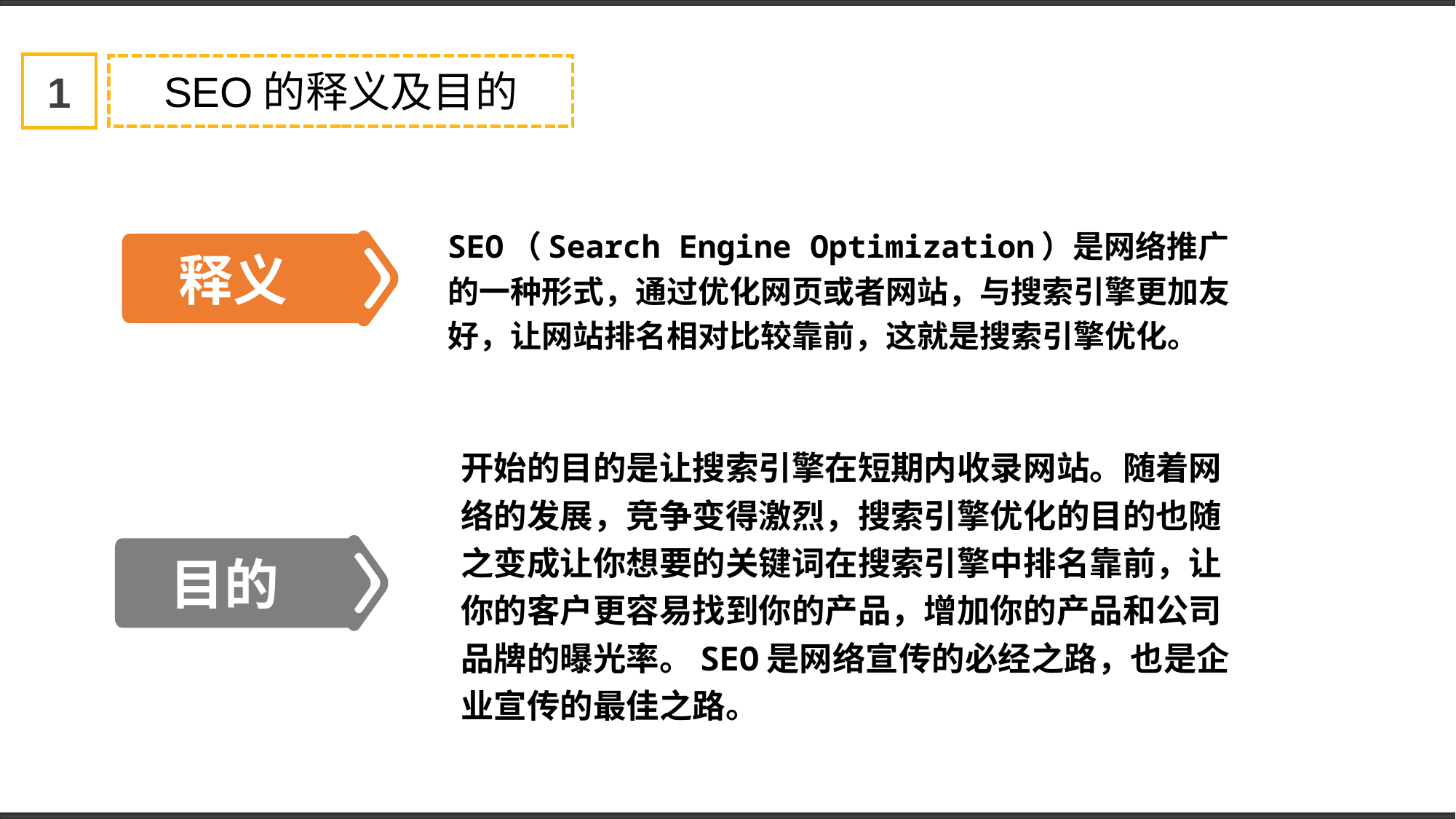

1

SEO的释义及目的
SEO（Search Engine Optimization）是网络推广的一种形式，通过优化网页或者网站，与搜索引擎更加友好，让网站排名相对比较靠前，这就是搜索引擎优化。
释义
开始的目的是让搜索引擎在短期内收录网站。随着网络的发展，竞争变得激烈，搜索引擎优化的目的也随之变成让你想要的关键词在搜索引擎中排名靠前，让你的客户更容易找到你的产品，增加你的产品和公司品牌的曝光率。SEO是网络宣传的必经之路，也是企业宣传的最佳之路。
目的